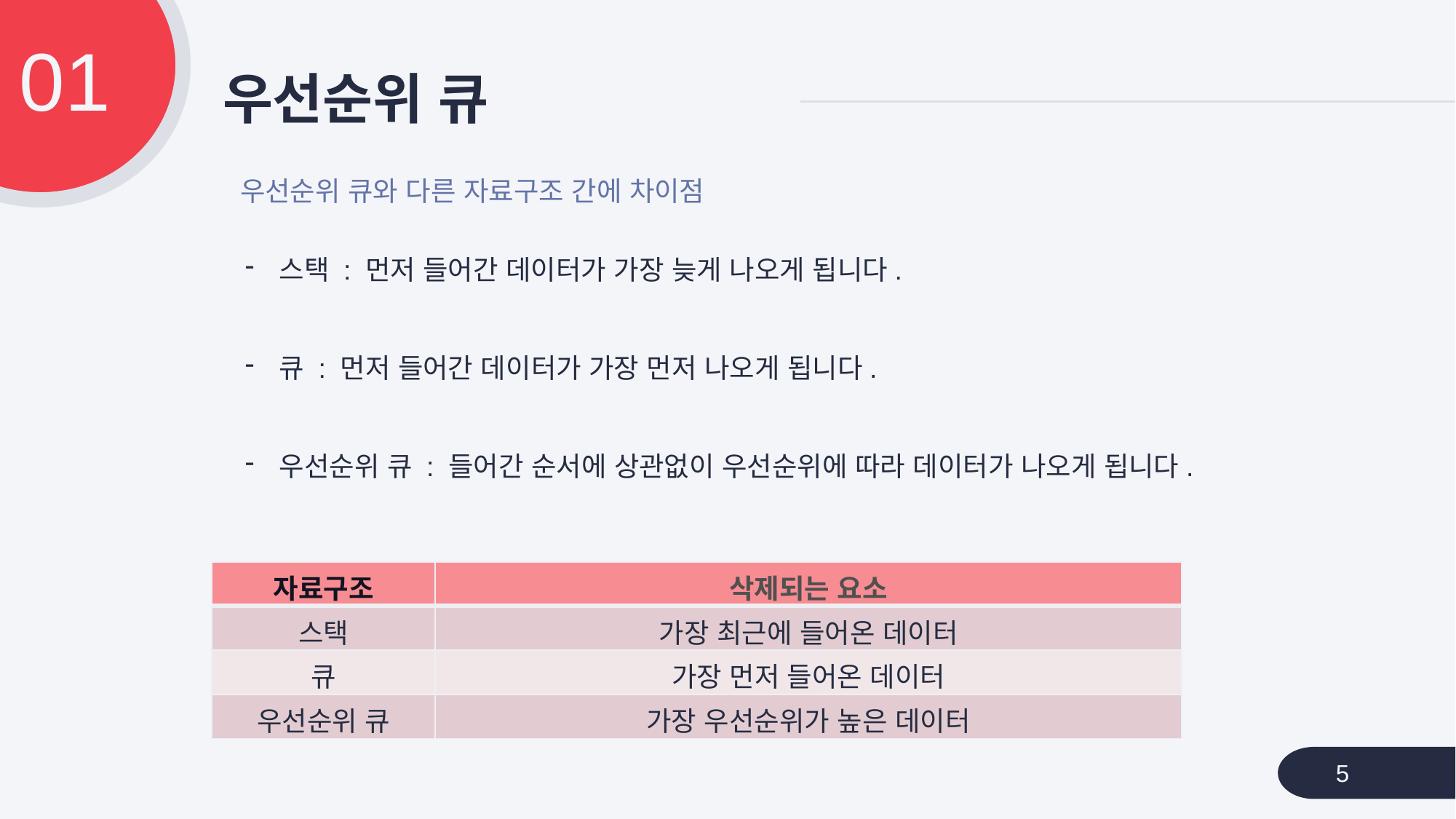

01
# 우선순위 큐
우선순위 큐와 다른 자료구조 간에 차이점
스택 : 먼저 들어간 데이터가 가장 늦게 나오게 됩니다.

큐 : 먼저 들어간 데이터가 가장 먼저 나오게 됩니다.

우선순위 큐 : 들어간 순서에 상관없이 우선순위에 따라 데이터가 나오게 됩니다.
| 자료구조 | 삭제되는 요소 |
| --- | --- |
| 스택 | 가장 최근에 들어온 데이터 |
| 큐 | 가장 먼저 들어온 데이터 |
| 우선순위 큐 | 가장 우선순위가 높은 데이터 |
5